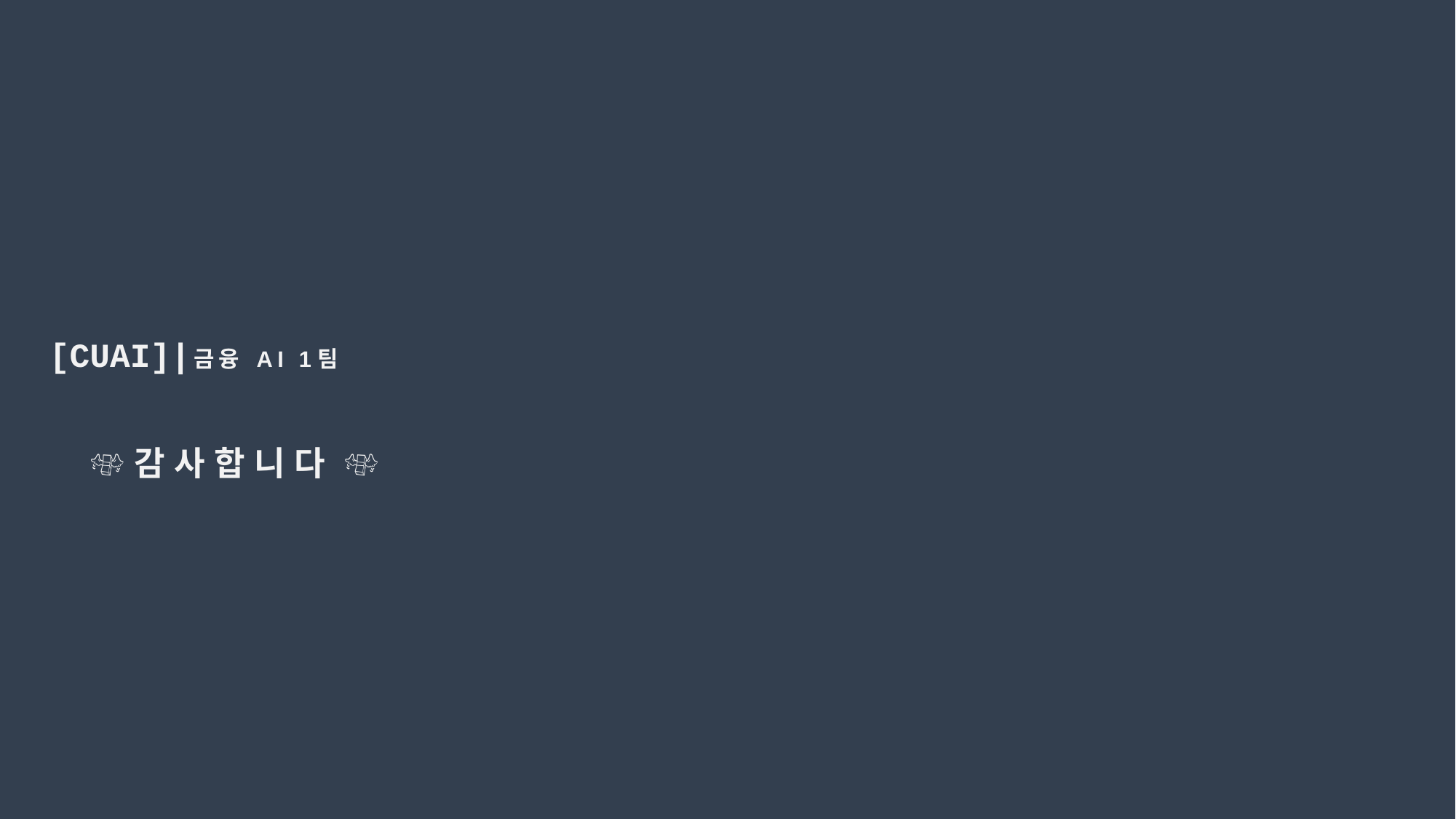

# [CUAI]|금융 AI 1팀 💸 감사합니다 💸